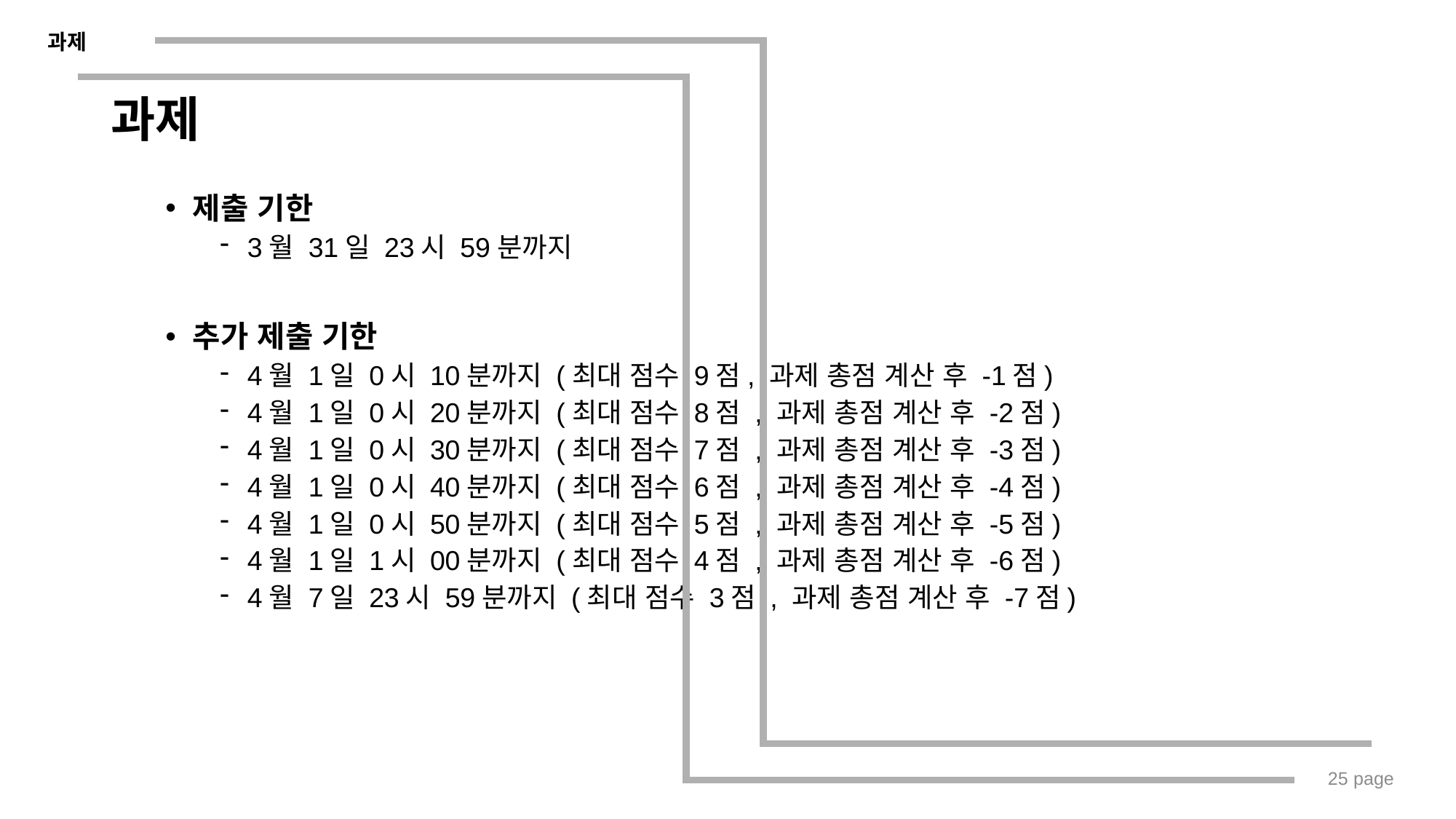

과제
# 과제
제출 기한
3월 31일 23시 59분까지

추가 제출 기한
4월 1일 0시 10분까지 (최대 점수 9점, 과제 총점 계산 후 -1점)
4월 1일 0시 20분까지 (최대 점수 8점 , 과제 총점 계산 후 -2점)
4월 1일 0시 30분까지 (최대 점수 7점 , 과제 총점 계산 후 -3점)
4월 1일 0시 40분까지 (최대 점수 6점 , 과제 총점 계산 후 -4점)
4월 1일 0시 50분까지 (최대 점수 5점 , 과제 총점 계산 후 -5점)
4월 1일 1시 00분까지 (최대 점수 4점 , 과제 총점 계산 후 -6점)
4월 7일 23시 59분까지 (최대 점수 3점 , 과제 총점 계산 후 -7점)

25 page